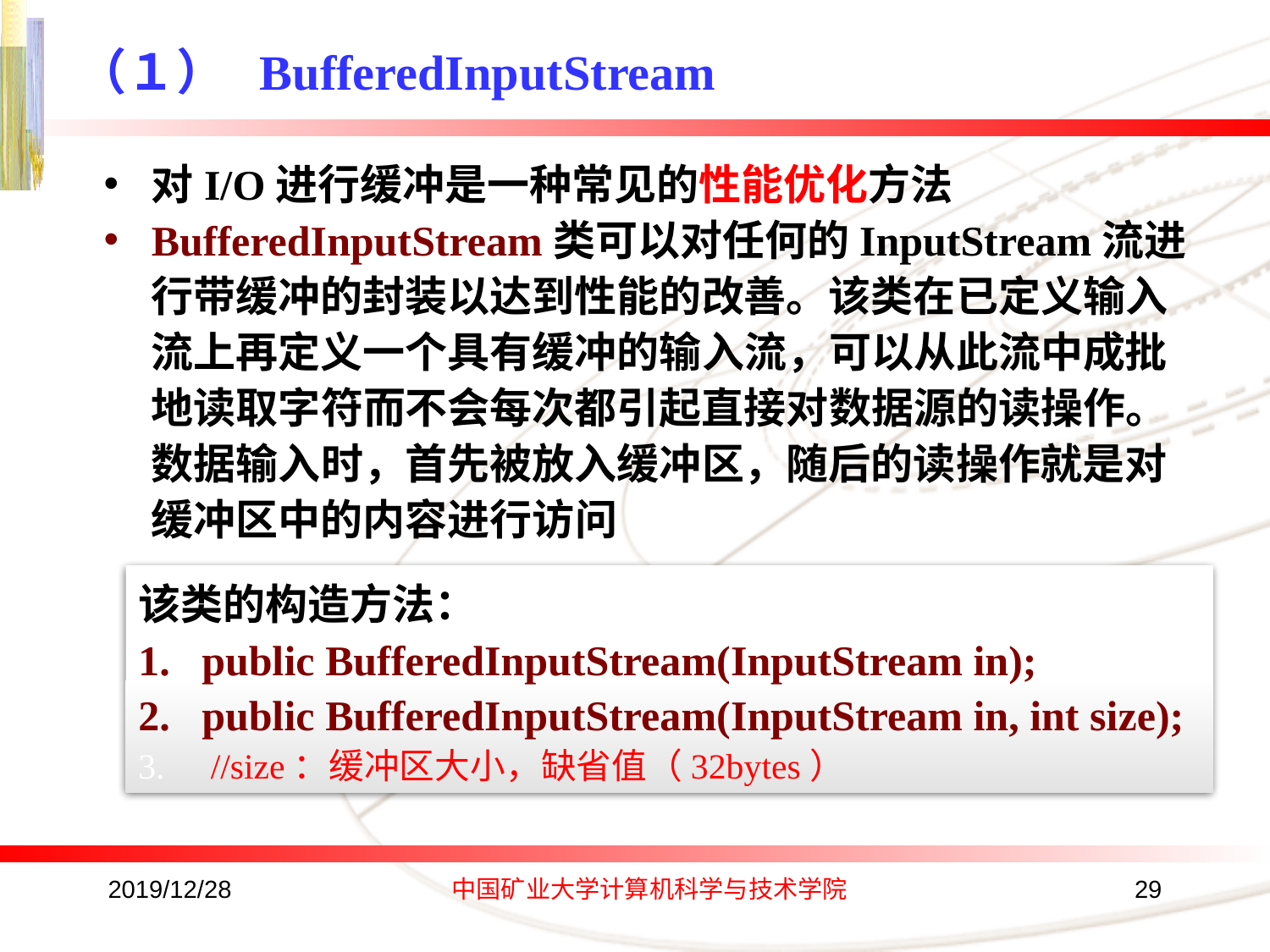

（１）  BufferedInputStream
对I/O进行缓冲是一种常见的性能优化方法
BufferedInputStream类可以对任何的InputStream流进行带缓冲的封装以达到性能的改善。该类在已定义输入流上再定义一个具有缓冲的输入流，可以从此流中成批地读取字符而不会每次都引起直接对数据源的读操作。数据输入时，首先被放入缓冲区，随后的读操作就是对缓冲区中的内容进行访问
该类的构造方法：
public BufferedInputStream(InputStream in);
public BufferedInputStream(InputStream in, int size);
 //size：缓冲区大小，缺省值（32bytes）
2019/12/28
中国矿业大学计算机科学与技术学院
29